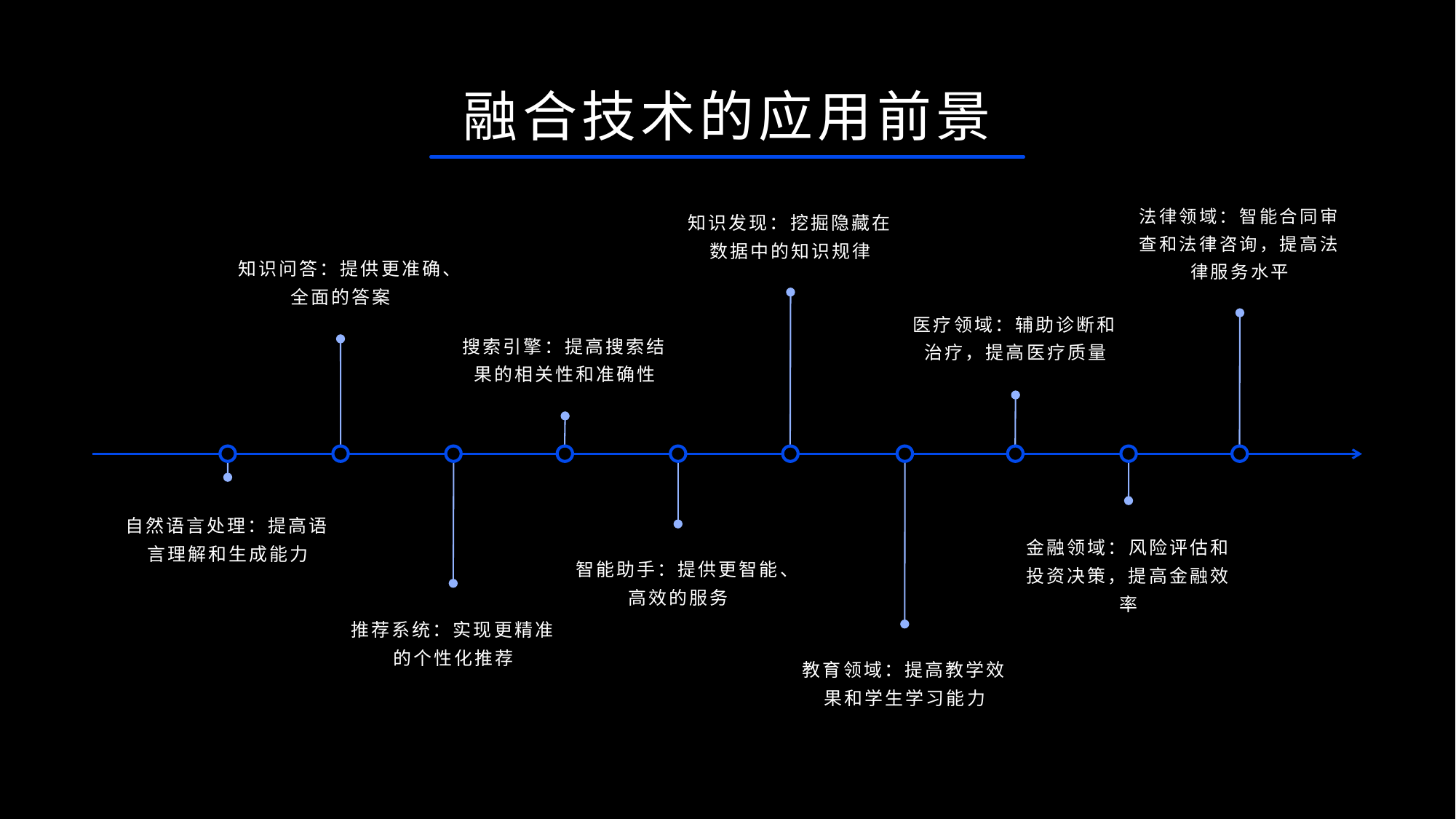

融合技术的应用前景
知识发现：挖掘隐藏在数据中的知识规律
法律领域：智能合同审查和法律咨询，提高法律服务水平
知识问答：提供更准确、全面的答案
医疗领域：辅助诊断和治疗，提高医疗质量
搜索引擎：提高搜索结果的相关性和准确性

自然语言处理：提高语言理解和生成能力
金融领域：风险评估和投资决策，提高金融效率
智能助手：提供更智能、高效的服务
推荐系统：实现更精准的个性化推荐
教育领域：提高教学效果和学生学习能力